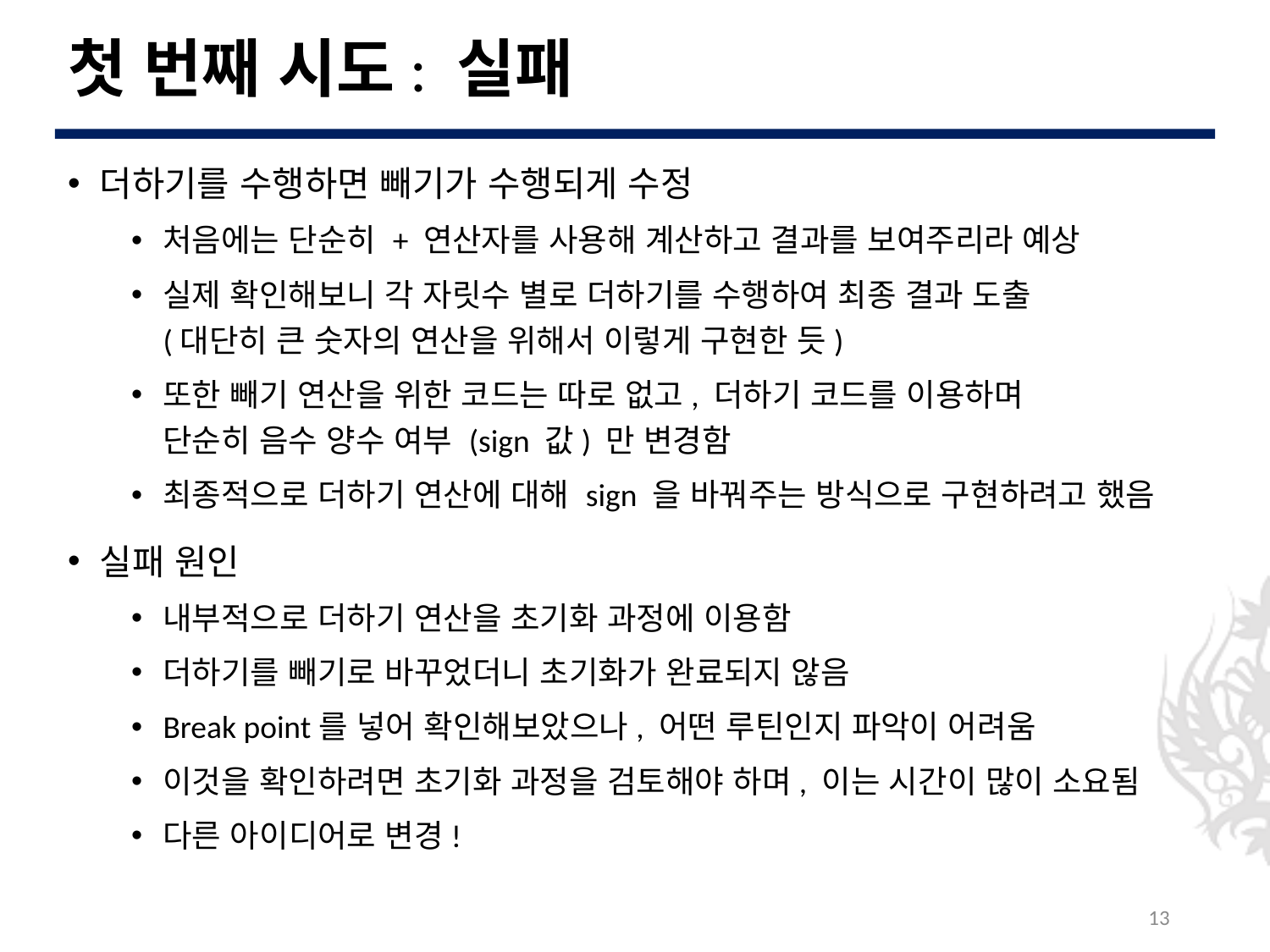

# 첫 번째 시도: 실패
더하기를 수행하면 빼기가 수행되게 수정
처음에는 단순히 + 연산자를 사용해 계산하고 결과를 보여주리라 예상
실제 확인해보니 각 자릿수 별로 더하기를 수행하여 최종 결과 도출
(대단히 큰 숫자의 연산을 위해서 이렇게 구현한 듯)
또한 빼기 연산을 위한 코드는 따로 없고, 더하기 코드를 이용하며
단순히 음수 양수 여부 (sign 값) 만 변경함
최종적으로 더하기 연산에 대해 sign 을 바꿔주는 방식으로 구현하려고 했음
실패 원인
내부적으로 더하기 연산을 초기화 과정에 이용함
더하기를 빼기로 바꾸었더니 초기화가 완료되지 않음
Break point를 넣어 확인해보았으나, 어떤 루틴인지 파악이 어려움
이것을 확인하려면 초기화 과정을 검토해야 하며, 이는 시간이 많이 소요됨
다른 아이디어로 변경!
13